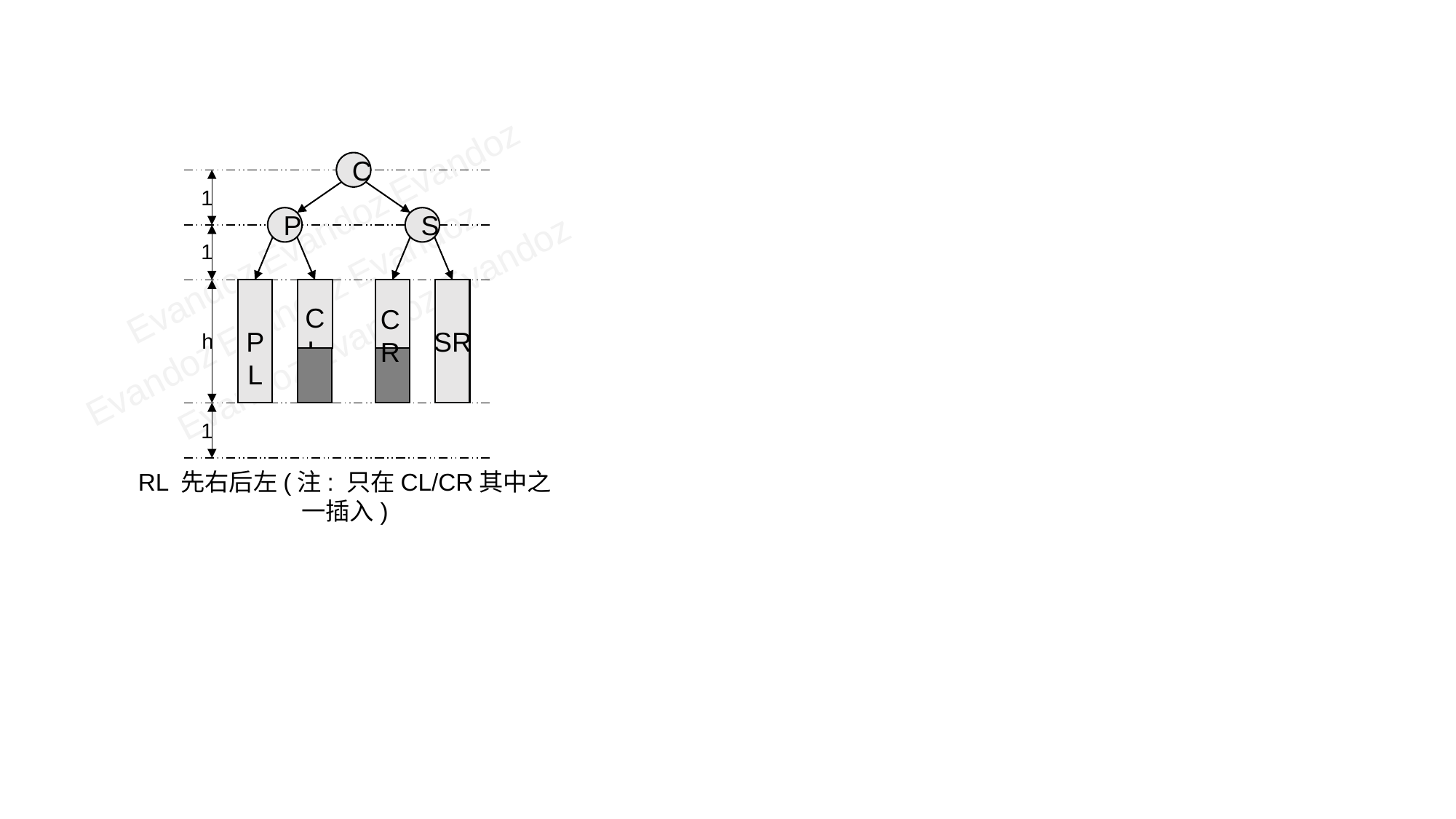

C
1
P
S
Evandoz
Evandoz
Evandoz
Evandoz
Evandoz
Evandoz
Evandoz
Evandoz
Evandoz
1

CL
CR
PL
SR
h

1
RL 先右后左(注: 只在CL/CR其中之一插入)